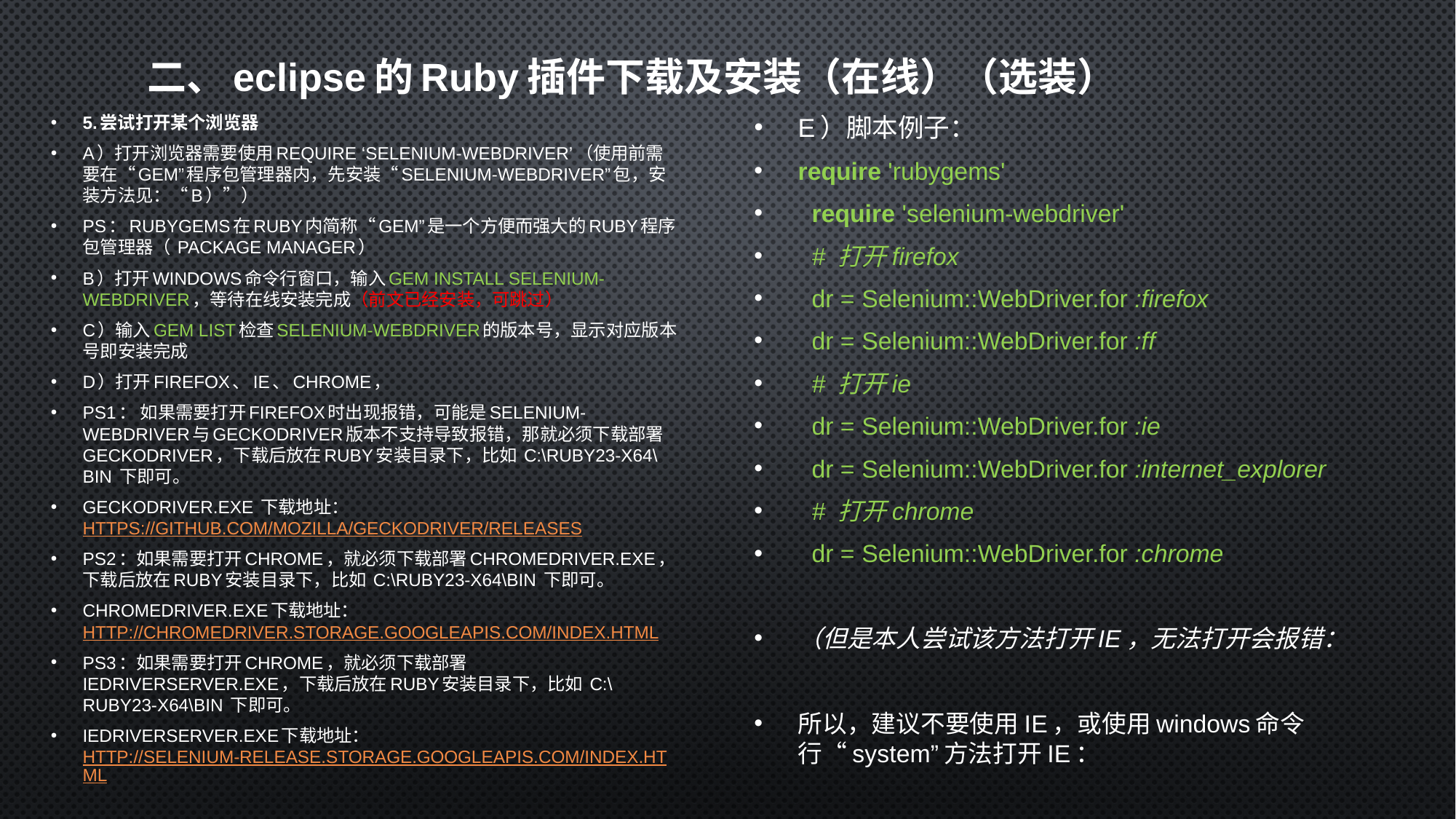

# 二、eclipse的Ruby插件下载及安装（在线）（选装）
E）脚本例子：
require 'rubygems'
  require 'selenium-webdriver'
  # 打开firefox
  dr = Selenium::WebDriver.for :firefox
  dr = Selenium::WebDriver.for :ff
  # 打开ie
  dr = Selenium::WebDriver.for :ie
  dr = Selenium::WebDriver.for :internet_explorer
  # 打开chrome
  dr = Selenium::WebDriver.for :chrome

（但是本人尝试该方法打开IE，无法打开会报错：

所以，建议不要使用IE，或使用windows命令行“system”方法打开IE：
5.尝试打开某个浏览器
a）打开浏览器需要使用require ‘selenium-webdriver’（使用前需要在“gem”程序包管理器内，先安装“selenium-webdriver”包，安装方法见：“b）”）
PS：RubyGems在ruby内简称“gem”是一个方便而强大的Ruby程序包管理器（ package manager）
b）打开windows命令行窗口，输入gem install selenium-webdriver，等待在线安装完成（前文已经安装，可跳过）
c）输入gem list检查selenium-webdriver的版本号，显示对应版本号即安装完成
d）打开firefox、ie、chrome，
PS1： 如果需要打开firefox时出现报错，可能是selenium-webdriver与geckodriver版本不支持导致报错，那就必须下载部署geckodriver，下载后放在ruby安装目录下，比如 C:\Ruby23-x64\bin 下即可。
geckodriver.exe 下载地址：https://github.com/mozilla/geckodriver/releases
PS2：如果需要打开chrome，就必须下载部署chromedriver.exe，下载后放在ruby安装目录下，比如 C:\Ruby23-x64\bin 下即可。
chromedriver.exe下载地址： http://chromedriver.storage.googleapis.com/index.html
PS3：如果需要打开chrome，就必须下载部署IEDriverServer.exe，下载后放在ruby安装目录下，比如 C:\Ruby23-x64\bin 下即可。
IEDriverServer.exe下载地址：http://selenium-release.storage.googleapis.com/index.html